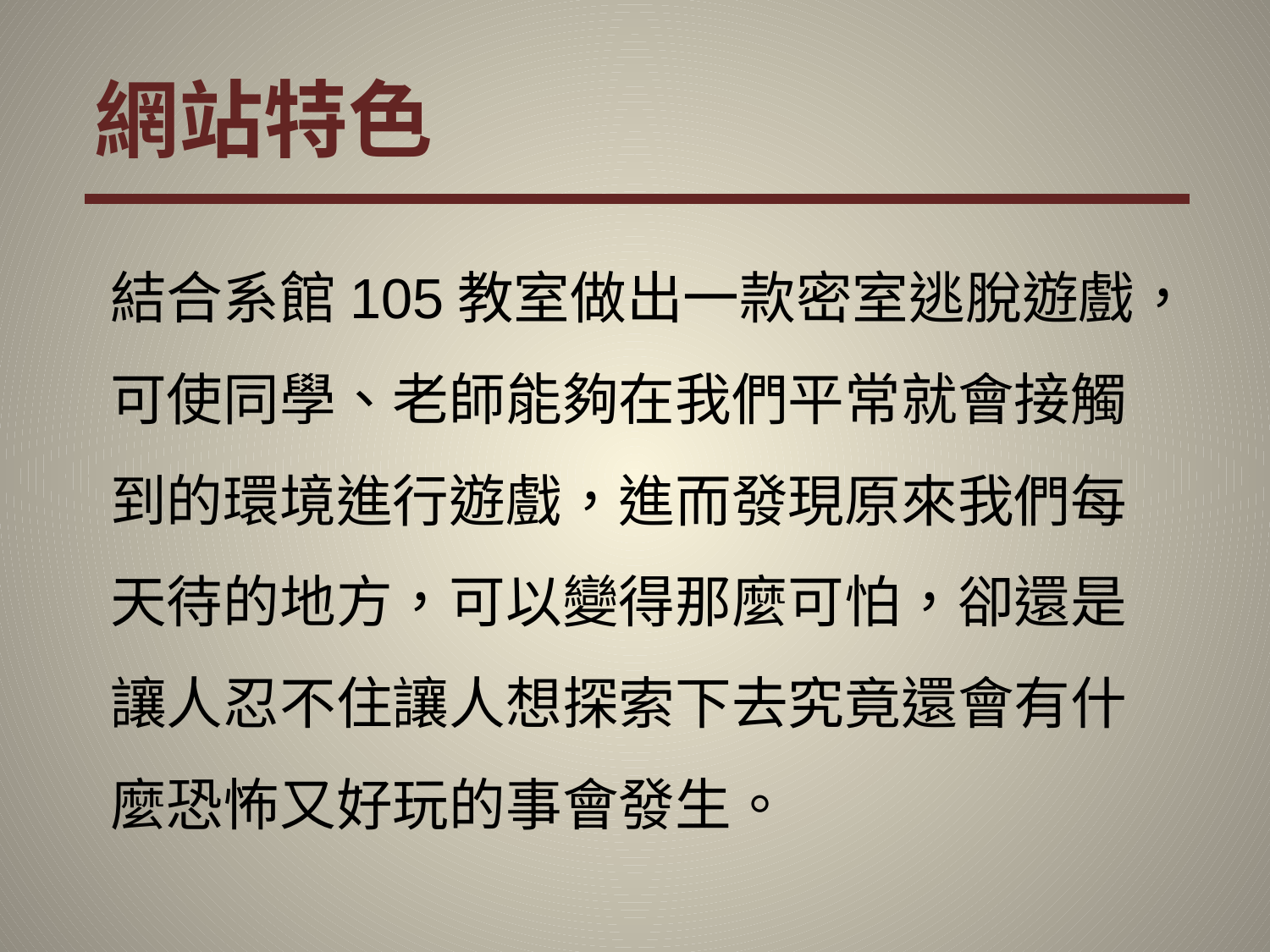

網站特色
結合系館105教室做出一款密室逃脫遊戲，可使同學、老師能夠在我們平常就會接觸到的環境進行遊戲，進而發現原來我們每天待的地方，可以變得那麼可怕，卻還是讓人忍不住讓人想探索下去究竟還會有什麼恐怖又好玩的事會發生。